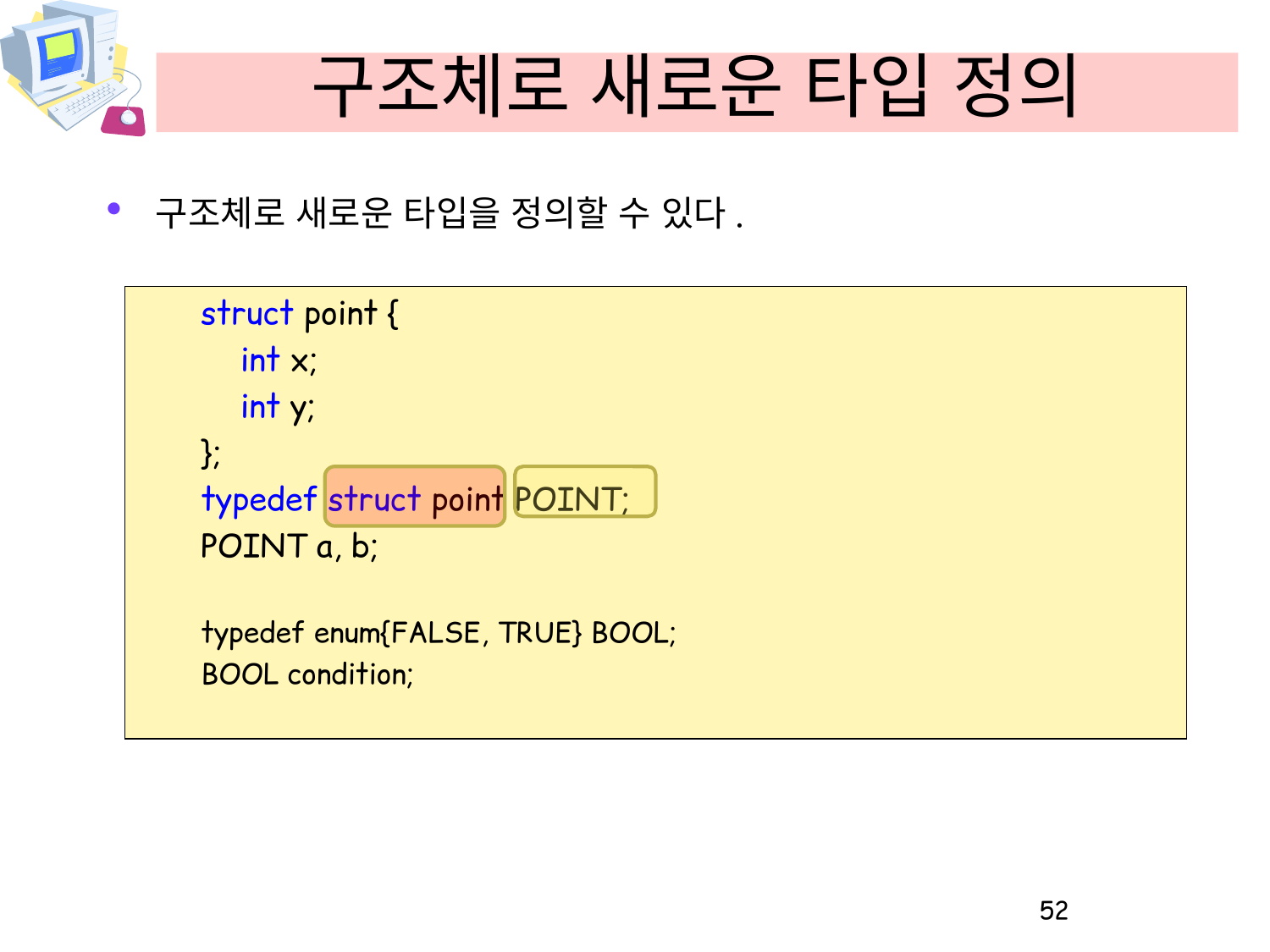

# 구조체로 새로운 타입 정의
구조체로 새로운 타입을 정의할 수 있다.

struct point {
	int x;
	int y;
};
typedef struct point POINT;
POINT a, b;

typedef enum{FALSE, TRUE} BOOL;
BOOL condition;

52